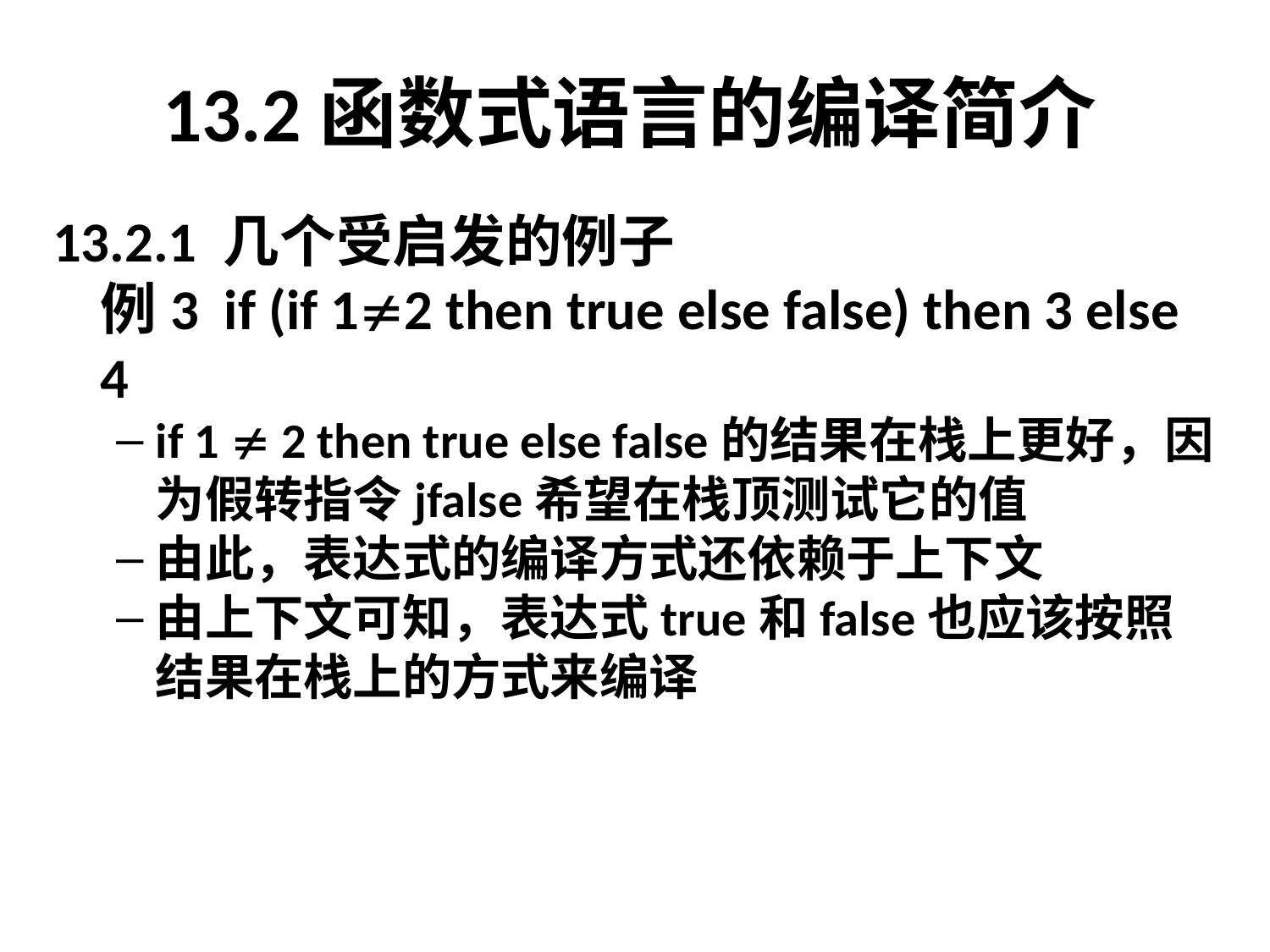

# 13.2函数式语言的编译简介
13.2.1 几个受启发的例子
	例3  if (if 1≠2 then true else false) then 3 else 4
if 1 ≠ 2 then true else false的结果在栈上更好，因为假转指令jfalse希望在栈顶测试它的值
由此，表达式的编译方式还依赖于上下文
由上下文可知，表达式true和false也应该按照结果在栈上的方式来编译